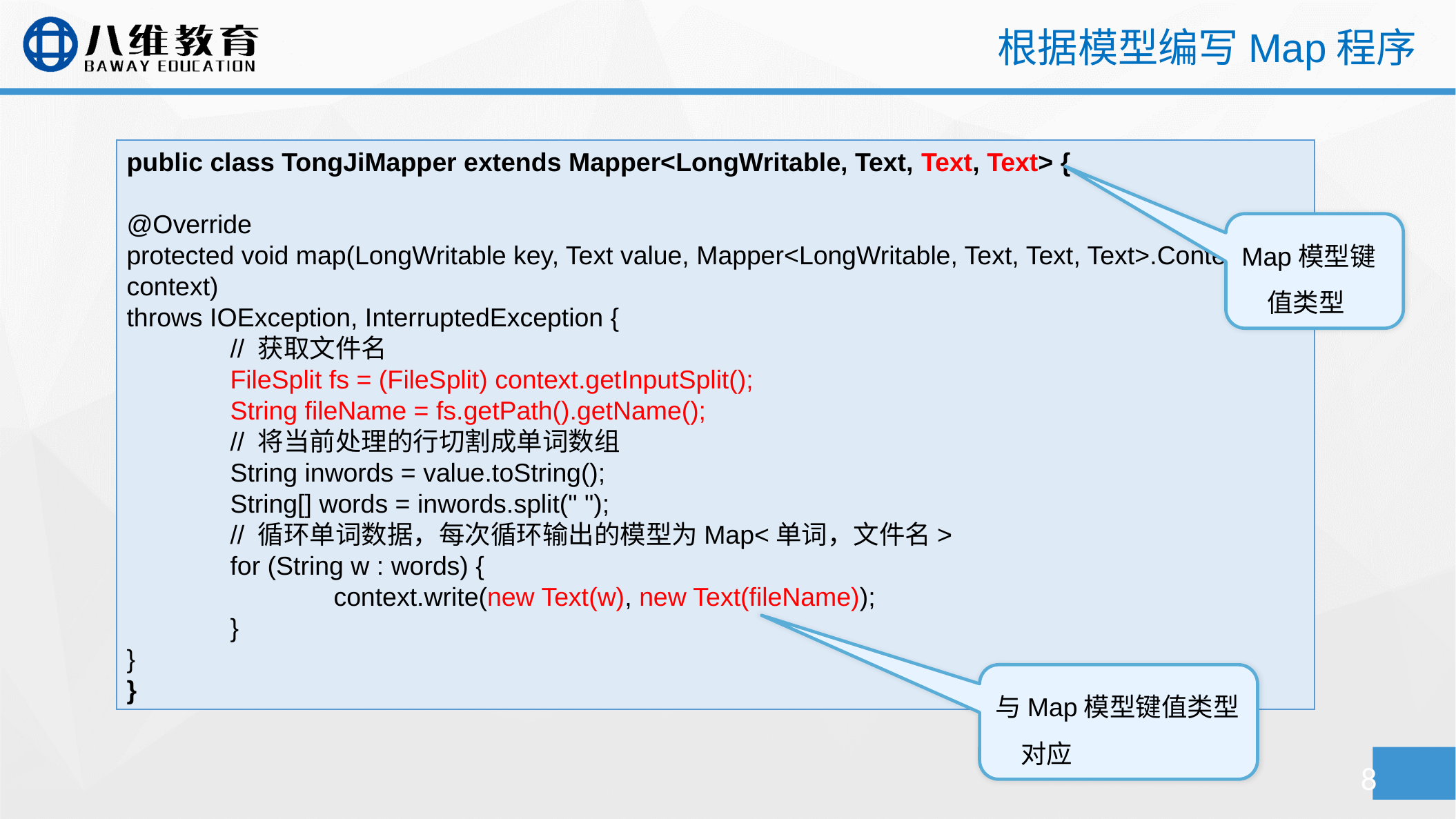

根据模型编写Map程序
public class TongJiMapper extends Mapper<LongWritable, Text, Text, Text> {
@Override
protected void map(LongWritable key, Text value, Mapper<LongWritable, Text, Text, Text>.Context context)
throws IOException, InterruptedException {
	// 获取文件名
	FileSplit fs = (FileSplit) context.getInputSplit();
	String fileName = fs.getPath().getName();
	// 将当前处理的行切割成单词数组
	String inwords = value.toString();
	String[] words = inwords.split(" ");
	// 循环单词数据，每次循环输出的模型为Map<单词，文件名>
	for (String w : words) {
		context.write(new Text(w), new Text(fileName));
	}
}
}
Map模型键值类型
与Map模型键值类型对应